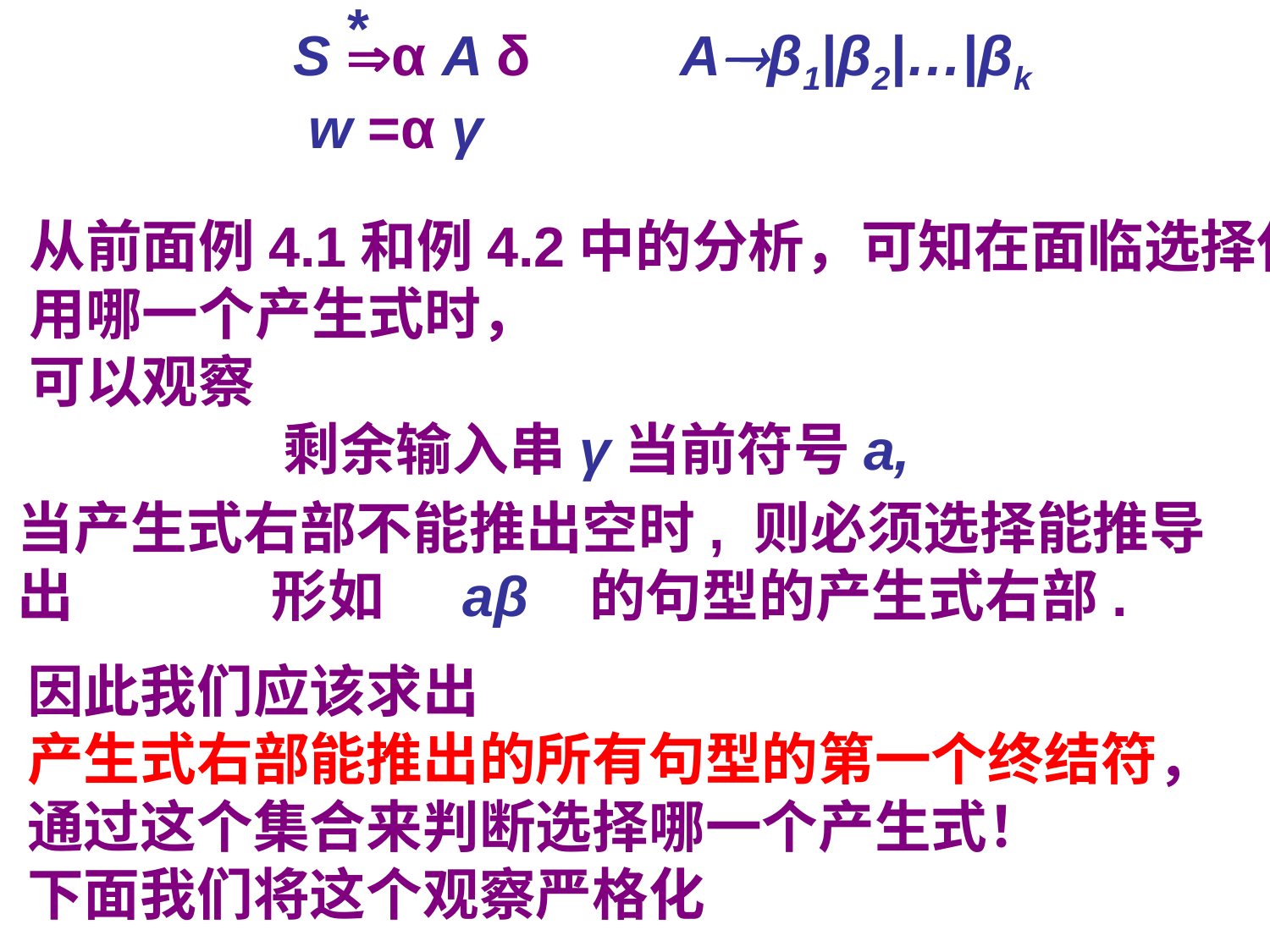

*
S ⇒α A δ
A→β1|β2|…|βk
w =α γ
从前面例4.1和例4.2中的分析，可知在面临选择使用哪一个产生式时，
可以观察
		剩余输入串γ当前符号a,
当产生式右部不能推出空时, 则必须选择能推导出		形如     aβ   的句型的产生式右部.
因此我们应该求出
产生式右部能推出的所有句型的第一个终结符，通过这个集合来判断选择哪一个产生式！
下面我们将这个观察严格化